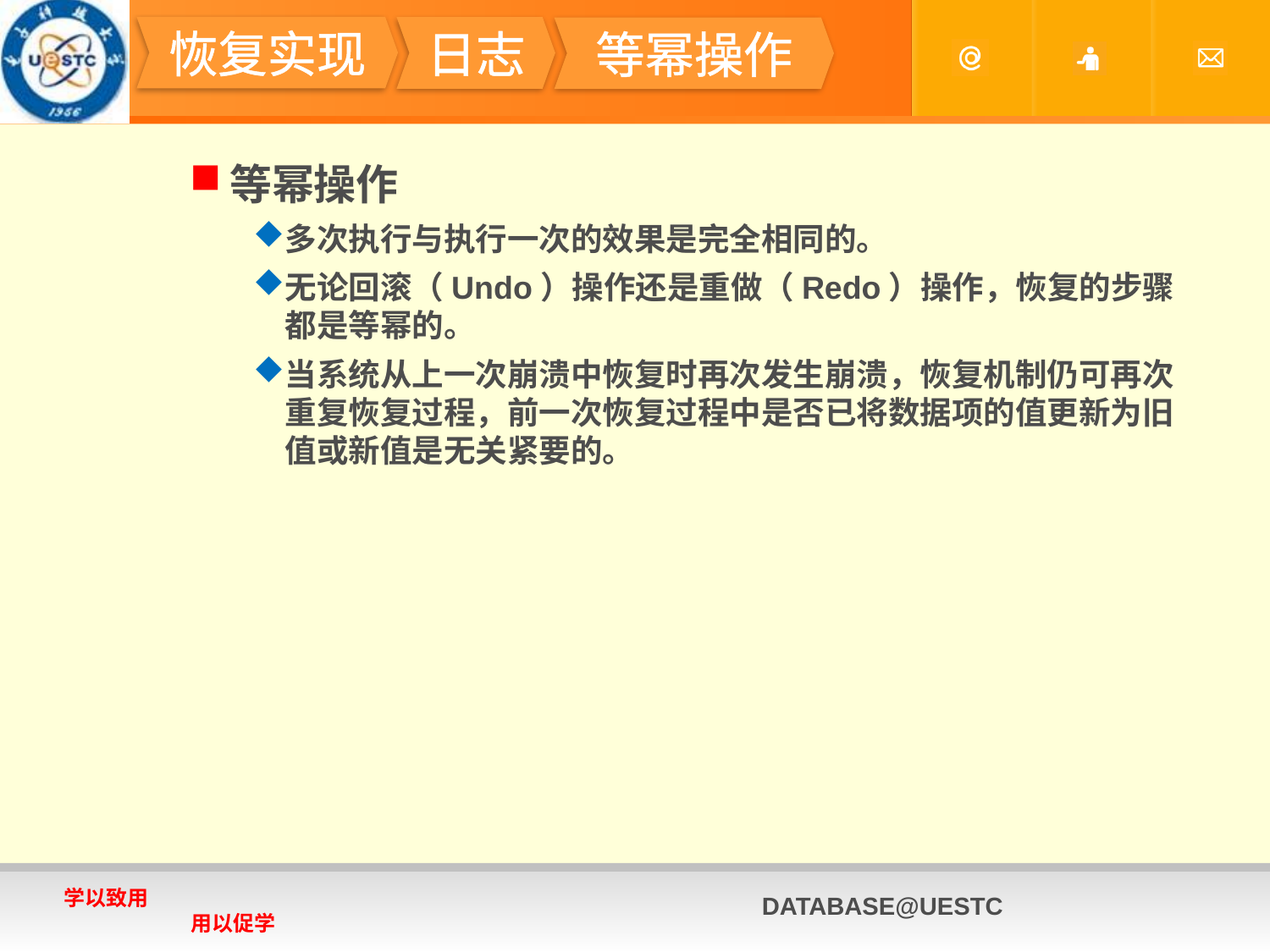

#
恢复实现
日志
等幂操作
等幂操作
多次执行与执行一次的效果是完全相同的。
无论回滚（Undo）操作还是重做（Redo）操作，恢复的步骤都是等幂的。
当系统从上一次崩溃中恢复时再次发生崩溃，恢复机制仍可再次重复恢复过程，前一次恢复过程中是否已将数据项的值更新为旧值或新值是无关紧要的。